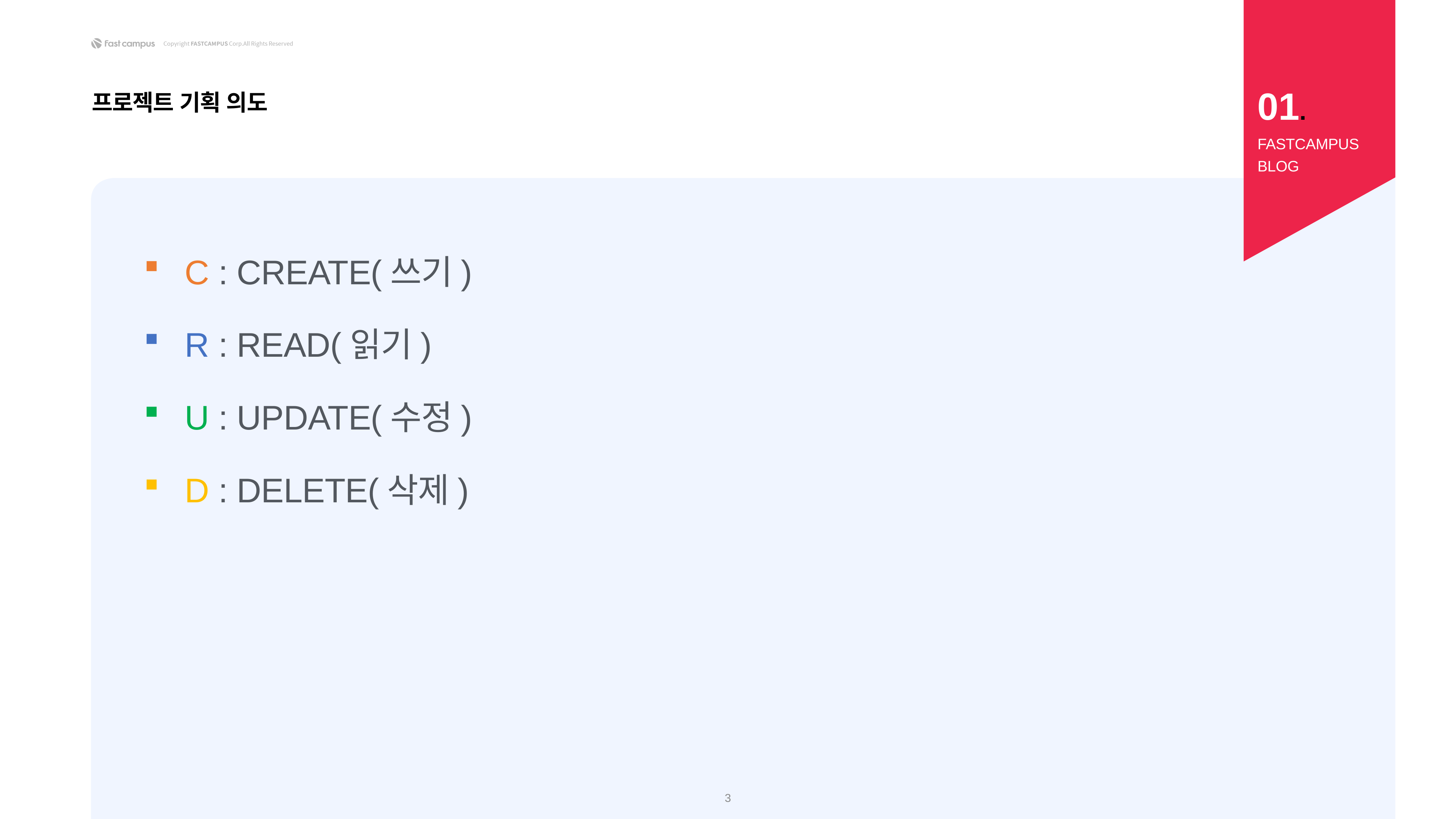

01.
프로젝트 기획 의도
FASTCAMPUS
BLOG
C : CREATE(쓰기)
R : READ(읽기)
U : UPDATE(수정)
D : DELETE(삭제)
3